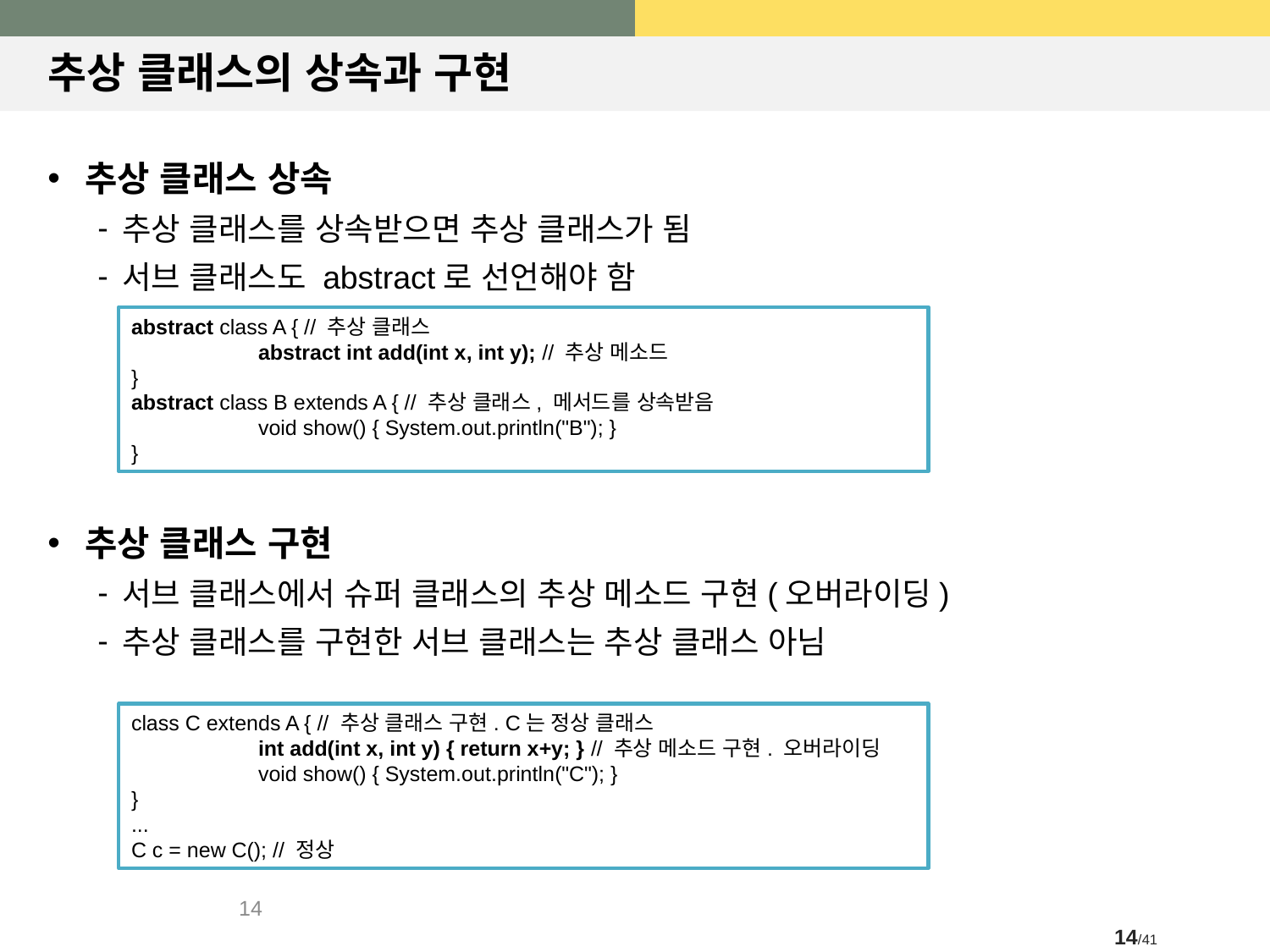

# 추상 클래스의 상속과 구현
추상 클래스 상속
추상 클래스를 상속받으면 추상 클래스가 됨
서브 클래스도 abstract로 선언해야 함

추상 클래스 구현
서브 클래스에서 슈퍼 클래스의 추상 메소드 구현(오버라이딩)
추상 클래스를 구현한 서브 클래스는 추상 클래스 아님
abstract class A { // 추상 클래스
	abstract int add(int x, int y); // 추상 메소드
}
abstract class B extends A { // 추상 클래스, 메서드를 상속받음
	void show() { System.out.println("B"); }
}
class C extends A { // 추상 클래스 구현. C는 정상 클래스
	int add(int x, int y) { return x+y; } // 추상 메소드 구현. 오버라이딩
	void show() { System.out.println("C"); }
}
...
C c = new C(); // 정상
14